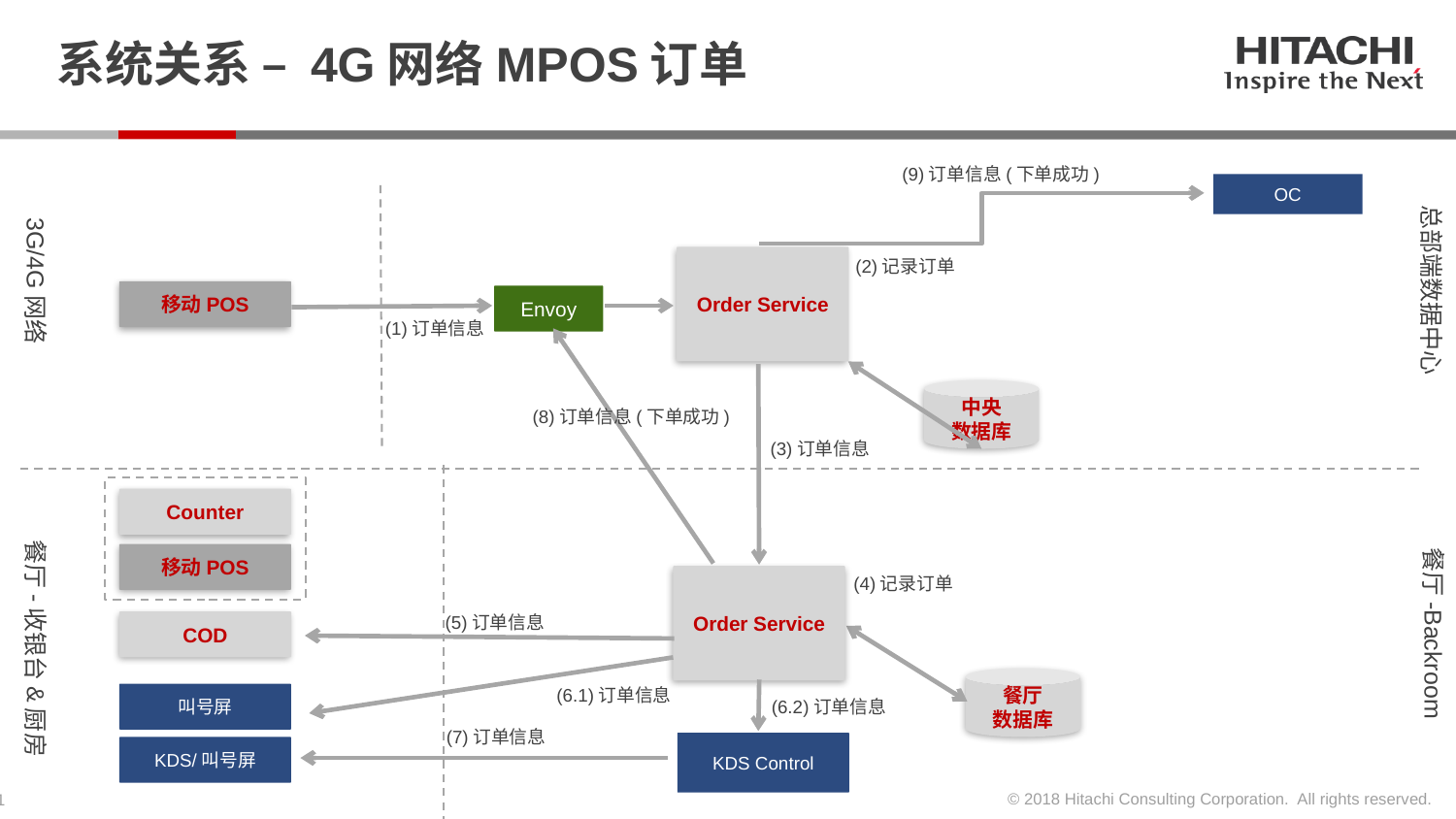

# 系统关系 – 4G网络MPOS订单
(9)订单信息(下单成功)
OC
总部端数据中心
3G/4G网络
Order Service
(2)记录订单
移动POS
Envoy
(1)订单信息
中央
数据库
(8)订单信息(下单成功)
(3)订单信息

Counter
餐厅-收银台&厨房
餐厅-Backroom
移动POS
(4)记录订单
Order Service
(5)订单信息
COD
餐厅
数据库
(6.1)订单信息
叫号屏
(6.2)订单信息
(7)订单信息
KDS Control
KDS/叫号屏